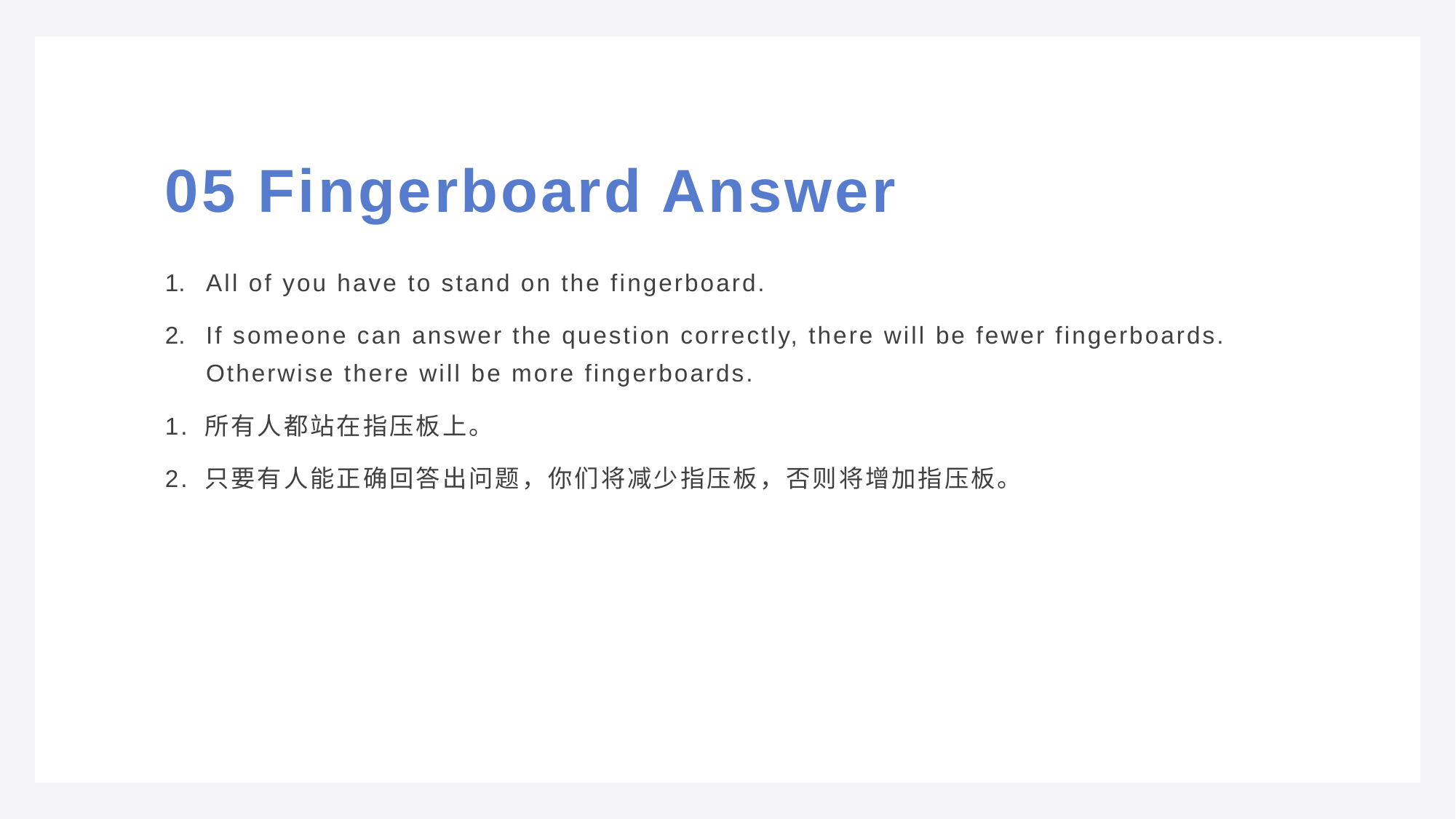

# 05 Fingerboard Answer
All of you have to stand on the fingerboard.
If someone can answer the question correctly, there will be fewer fingerboards. Otherwise there will be more fingerboards.
1. 所有人都站在指压板上。
2. 只要有人能正确回答出问题，你们将减少指压板，否则将增加指压板。